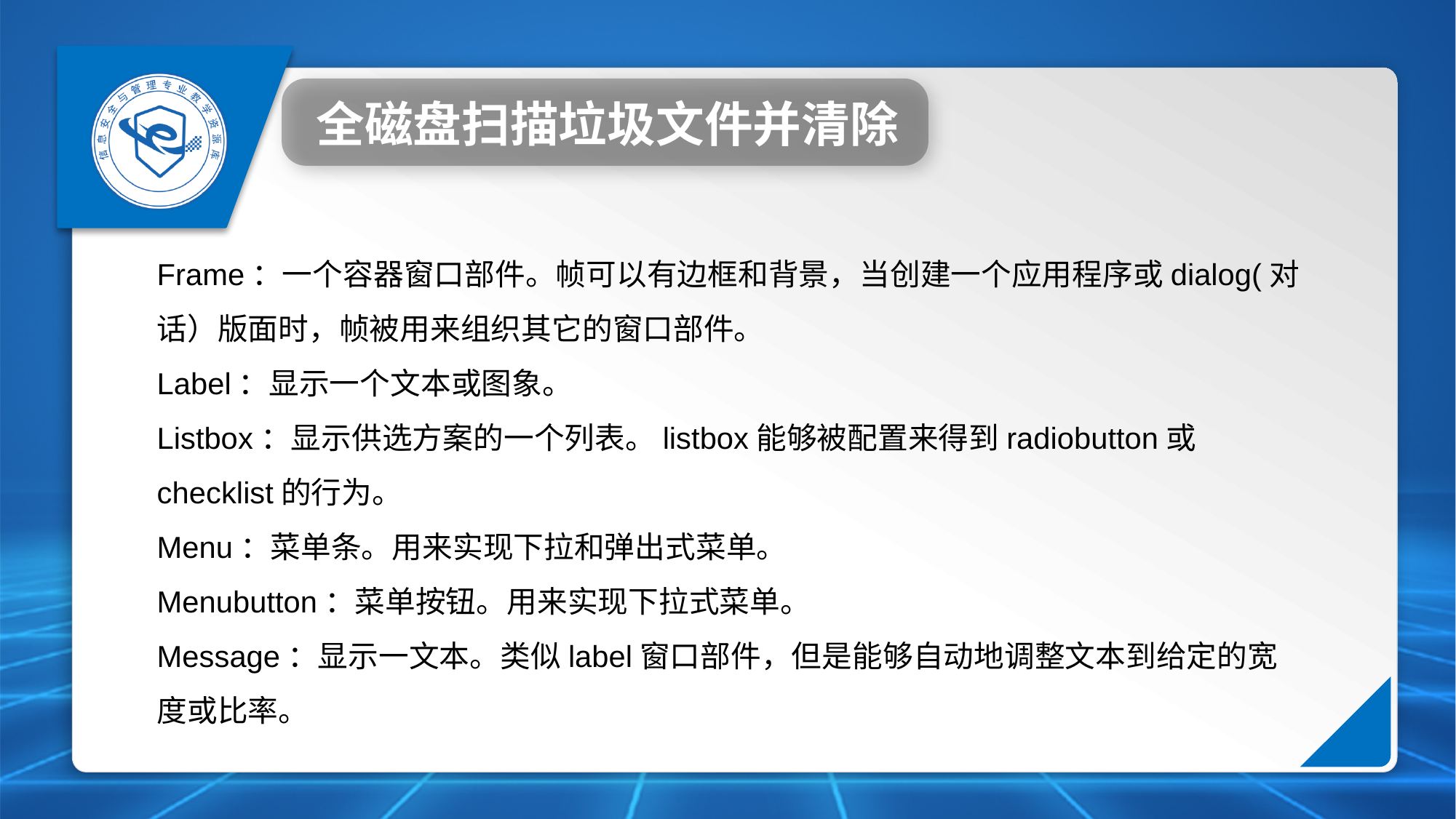

全磁盘扫描垃圾文件并清除
Frame：一个容器窗口部件。帧可以有边框和背景，当创建一个应用程序或dialog(对话）版面时，帧被用来组织其它的窗口部件。
Label：显示一个文本或图象。
Listbox：显示供选方案的一个列表。listbox能够被配置来得到radiobutton或checklist的行为。
Menu：菜单条。用来实现下拉和弹出式菜单。
Menubutton：菜单按钮。用来实现下拉式菜单。
Message：显示一文本。类似label窗口部件，但是能够自动地调整文本到给定的宽度或比率。